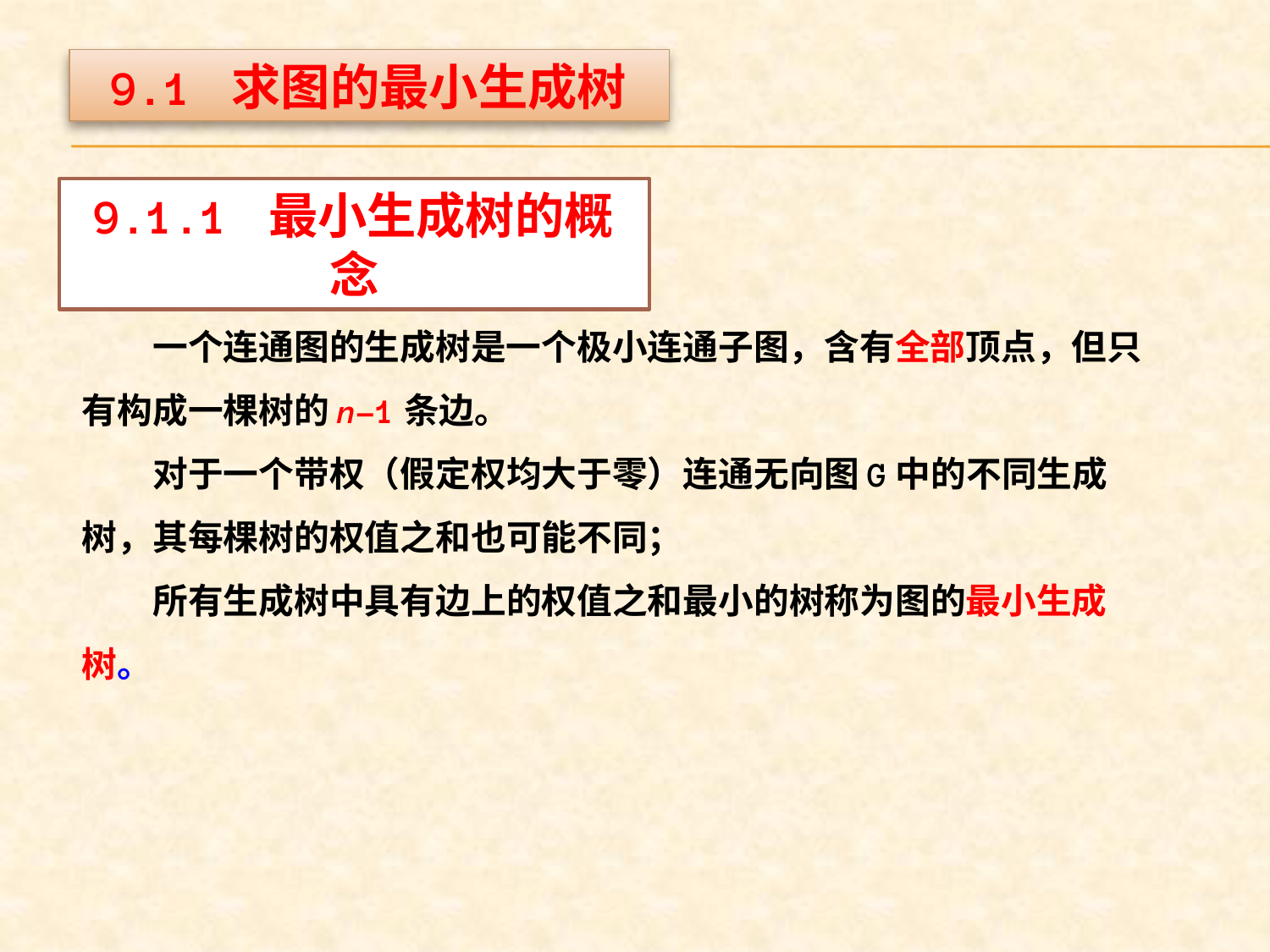

9.1 求图的最小生成树
9.1.1 最小生成树的概念
　　一个连通图的生成树是一个极小连通子图，含有全部顶点，但只有构成一棵树的n-1条边。
　　对于一个带权（假定权均大于零）连通无向图G中的不同生成树，其每棵树的权值之和也可能不同；
　　所有生成树中具有边上的权值之和最小的树称为图的最小生成树。